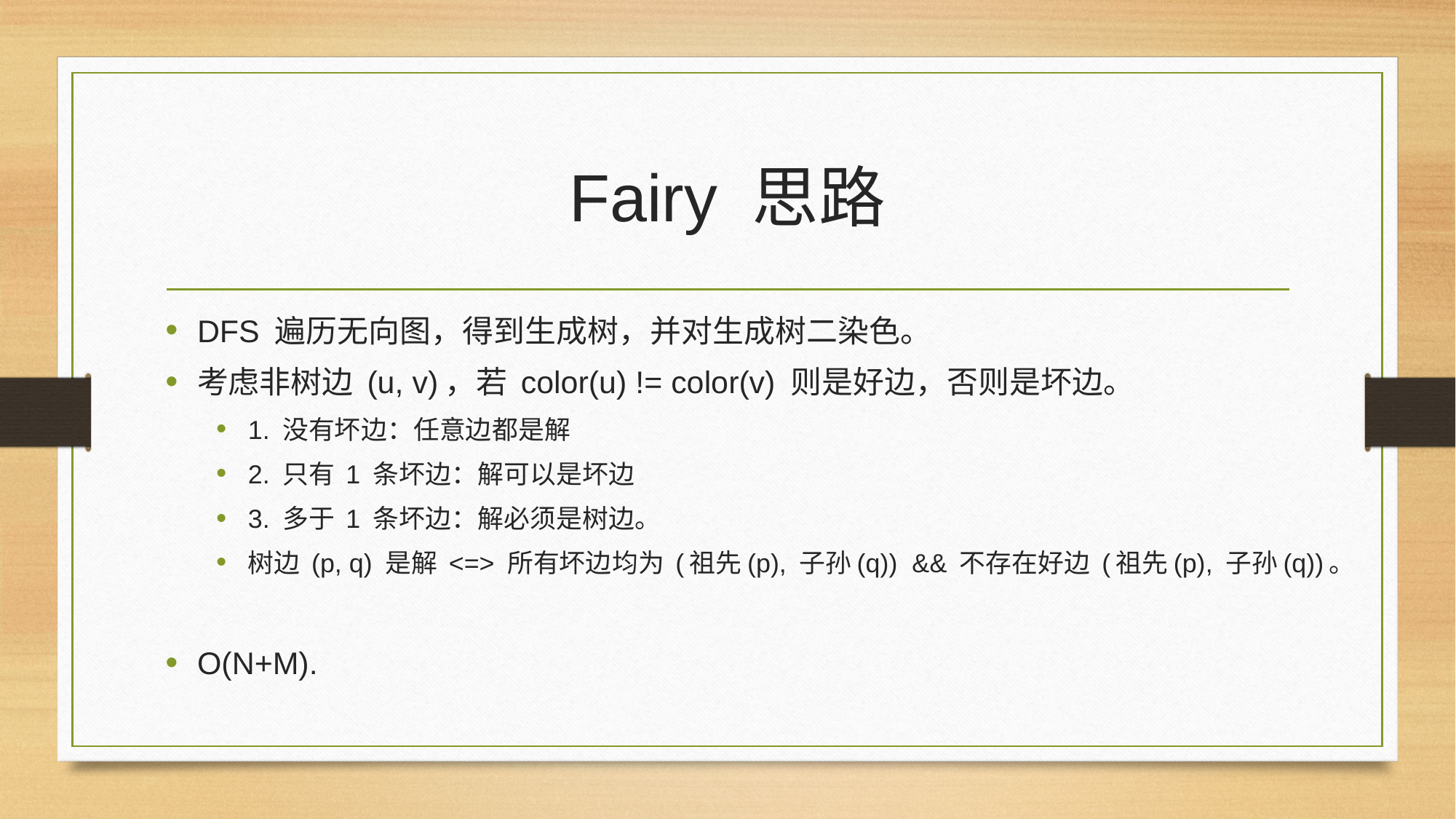

# Fairy 思路
DFS 遍历无向图，得到生成树，并对生成树二染色。
考虑非树边 (u, v)，若 color(u) != color(v) 则是好边，否则是坏边。
1. 没有坏边：任意边都是解
2. 只有 1 条坏边：解可以是坏边
3. 多于 1 条坏边：解必须是树边。
树边 (p, q) 是解 <=> 所有坏边均为 (祖先(p), 子孙(q))  && 不存在好边 (祖先(p), 子孙(q))。

O(N+M).